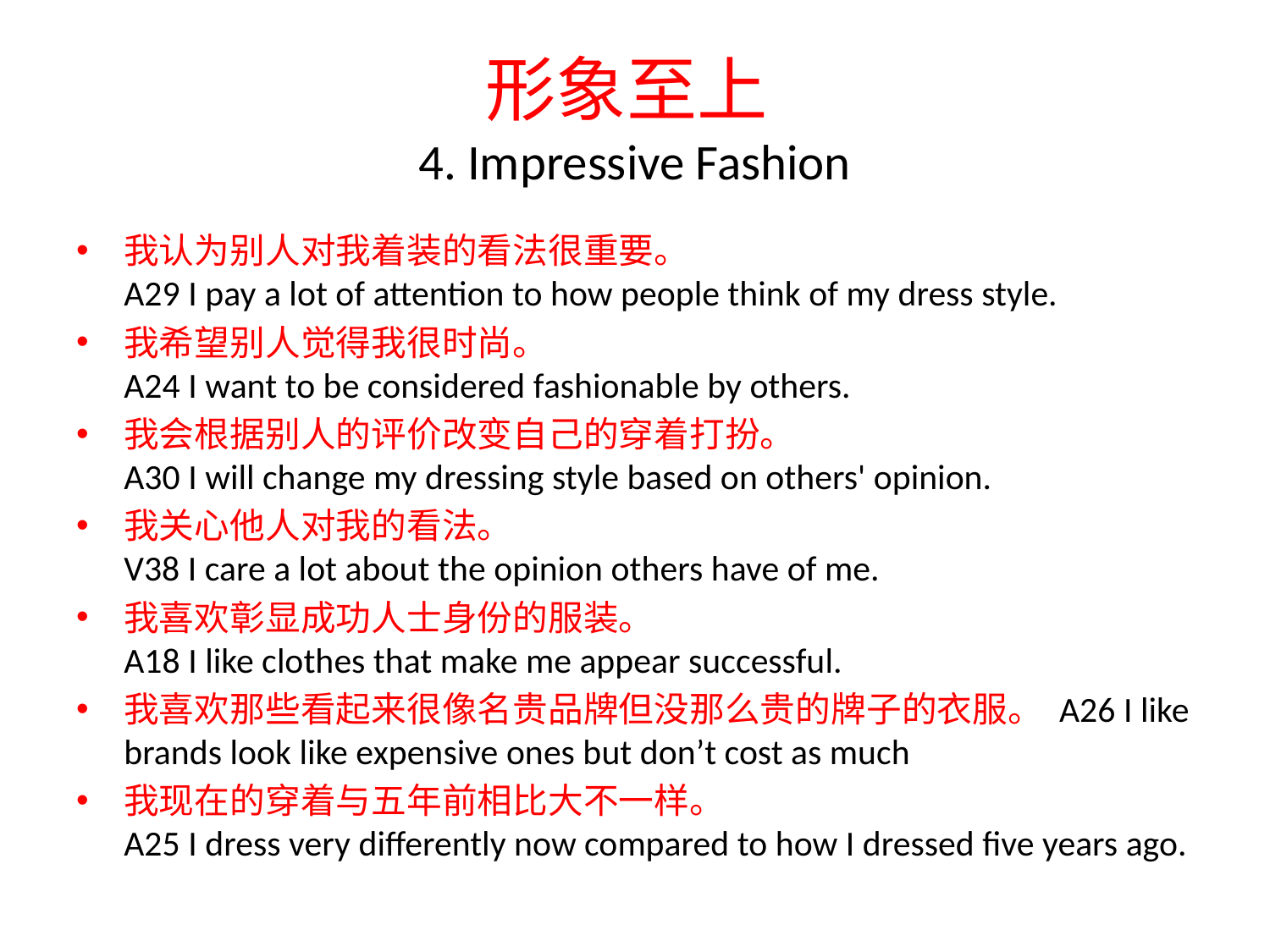

# 形象至上 4. Impressive Fashion
我认为别人对我着装的看法很重要。
A29 I pay a lot of attention to how people think of my dress style.
我希望别人觉得我很时尚。
A24 I want to be considered fashionable by others.
我会根据别人的评价改变自己的穿着打扮。
A30 I will change my dressing style based on others' opinion.
我关心他人对我的看法。
V38 I care a lot about the opinion others have of me.
我喜欢彰显成功人士身份的服装。
A18 I like clothes that make me appear successful.
我喜欢那些看起来很像名贵品牌但没那么贵的牌子的衣服。 A26 I like brands look like expensive ones but don’t cost as much
我现在的穿着与五年前相比大不一样。
A25 I dress very differently now compared to how I dressed five years ago.